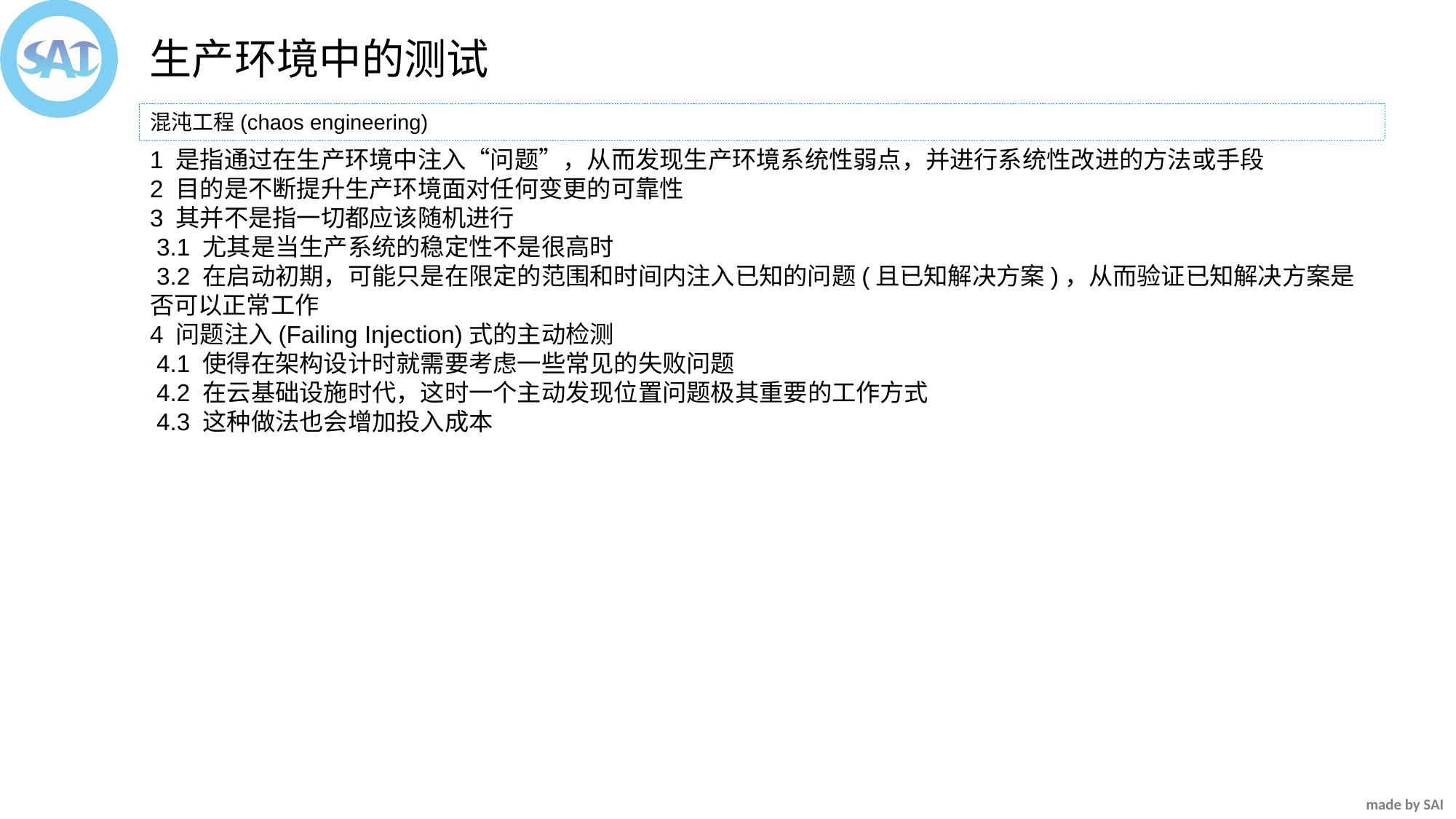

生产环境中的测试
混沌工程(chaos engineering)
1 是指通过在生产环境中注入“问题”，从而发现生产环境系统性弱点，并进行系统性改进的方法或手段
2 目的是不断提升生产环境面对任何变更的可靠性
3 其并不是指一切都应该随机进行
 3.1 尤其是当生产系统的稳定性不是很高时
 3.2 在启动初期，可能只是在限定的范围和时间内注入已知的问题(且已知解决方案)，从而验证已知解决方案是否可以正常工作
4 问题注入(Failing Injection)式的主动检测
 4.1 使得在架构设计时就需要考虑一些常见的失败问题
 4.2 在云基础设施时代，这时一个主动发现位置问题极其重要的工作方式
 4.3 这种做法也会增加投入成本